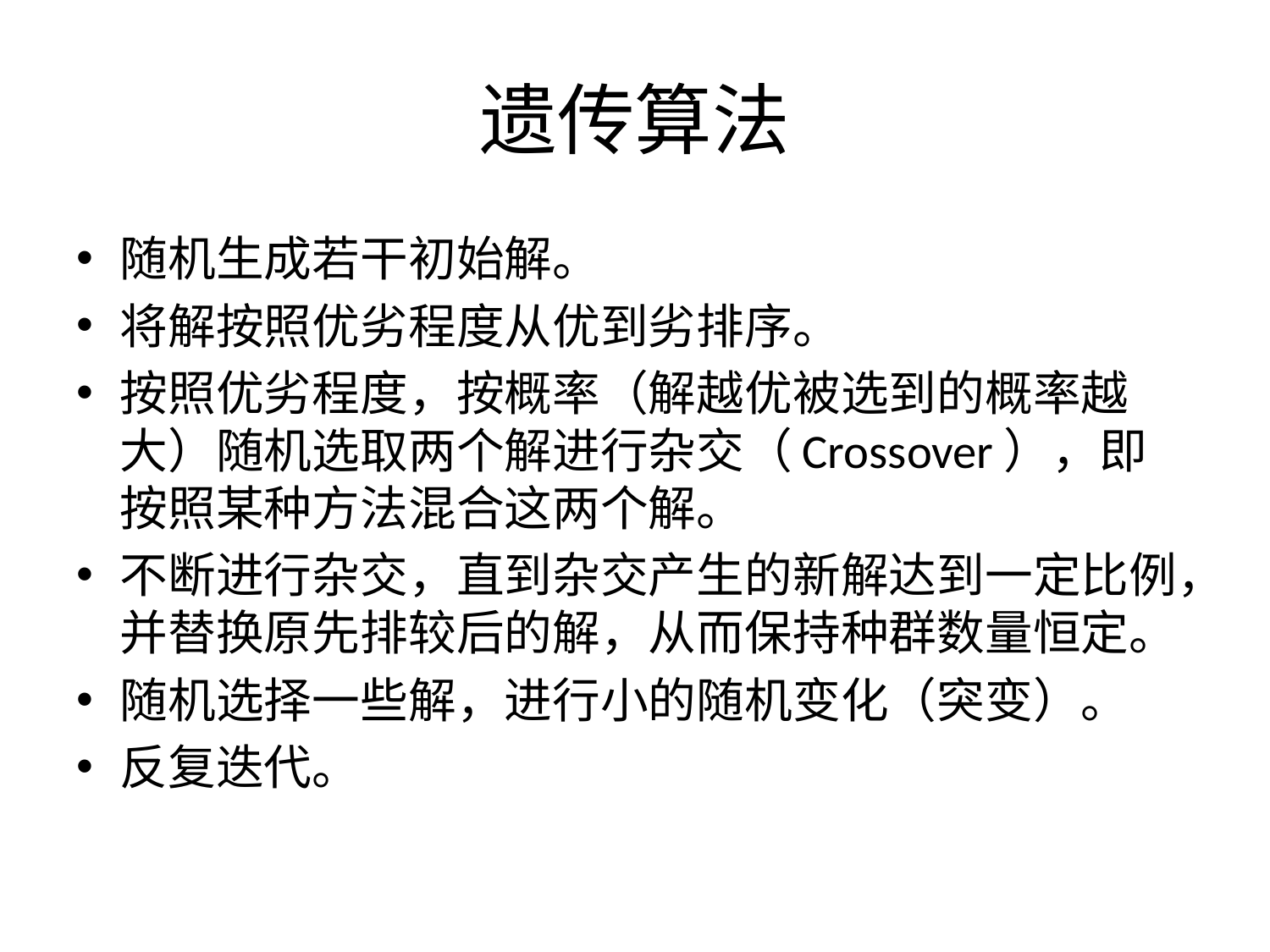

# 遗传算法
随机生成若干初始解。
将解按照优劣程度从优到劣排序。
按照优劣程度，按概率（解越优被选到的概率越大）随机选取两个解进行杂交（Crossover），即按照某种方法混合这两个解。
不断进行杂交，直到杂交产生的新解达到一定比例，并替换原先排较后的解，从而保持种群数量恒定。
随机选择一些解，进行小的随机变化（突变）。
反复迭代。